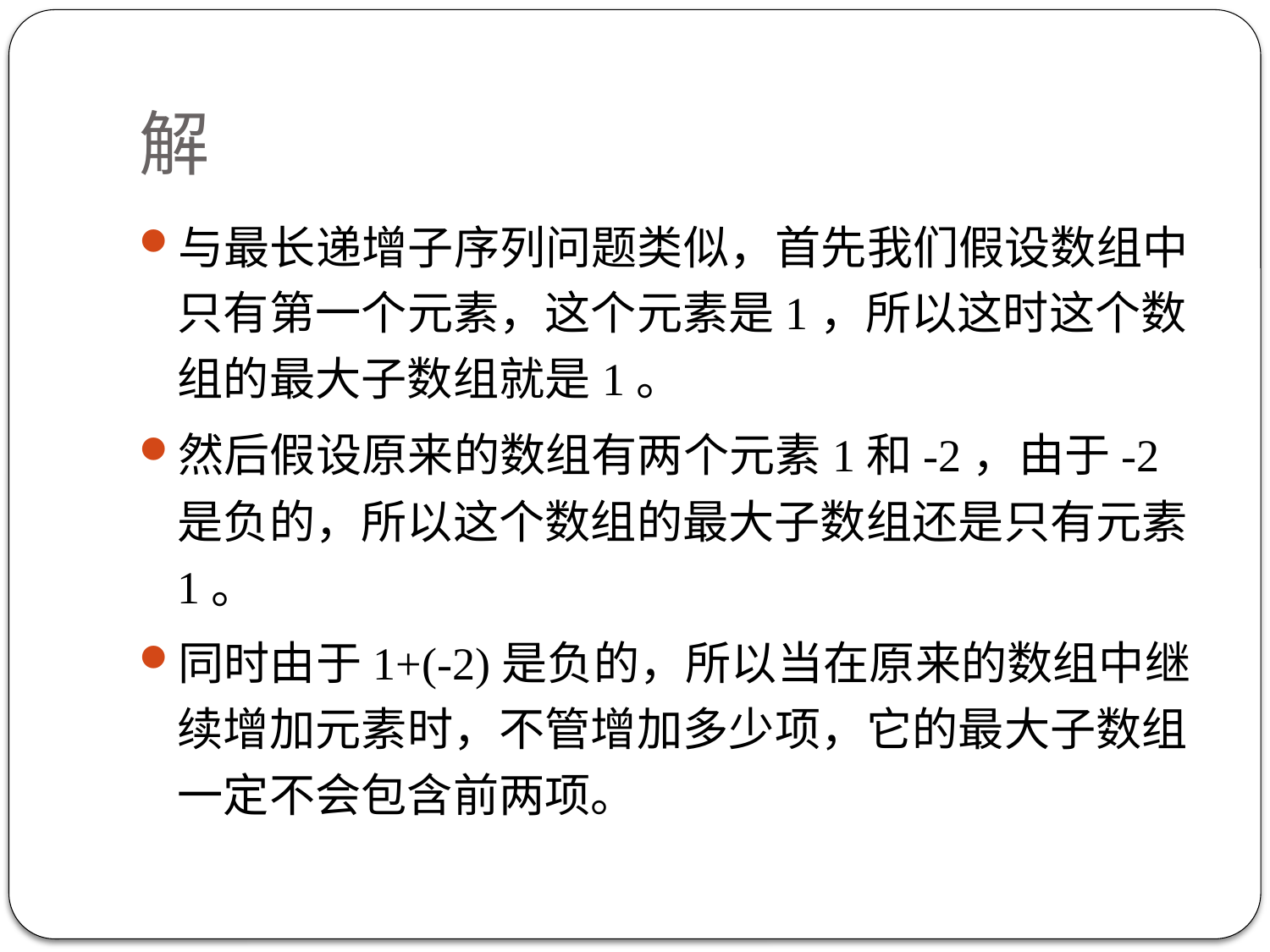

# 解
与最长递增子序列问题类似，首先我们假设数组中只有第一个元素，这个元素是1，所以这时这个数组的最大子数组就是1。
然后假设原来的数组有两个元素1和-2，由于-2是负的，所以这个数组的最大子数组还是只有元素1。
同时由于1+(-2)是负的，所以当在原来的数组中继续增加元素时，不管增加多少项，它的最大子数组一定不会包含前两项。